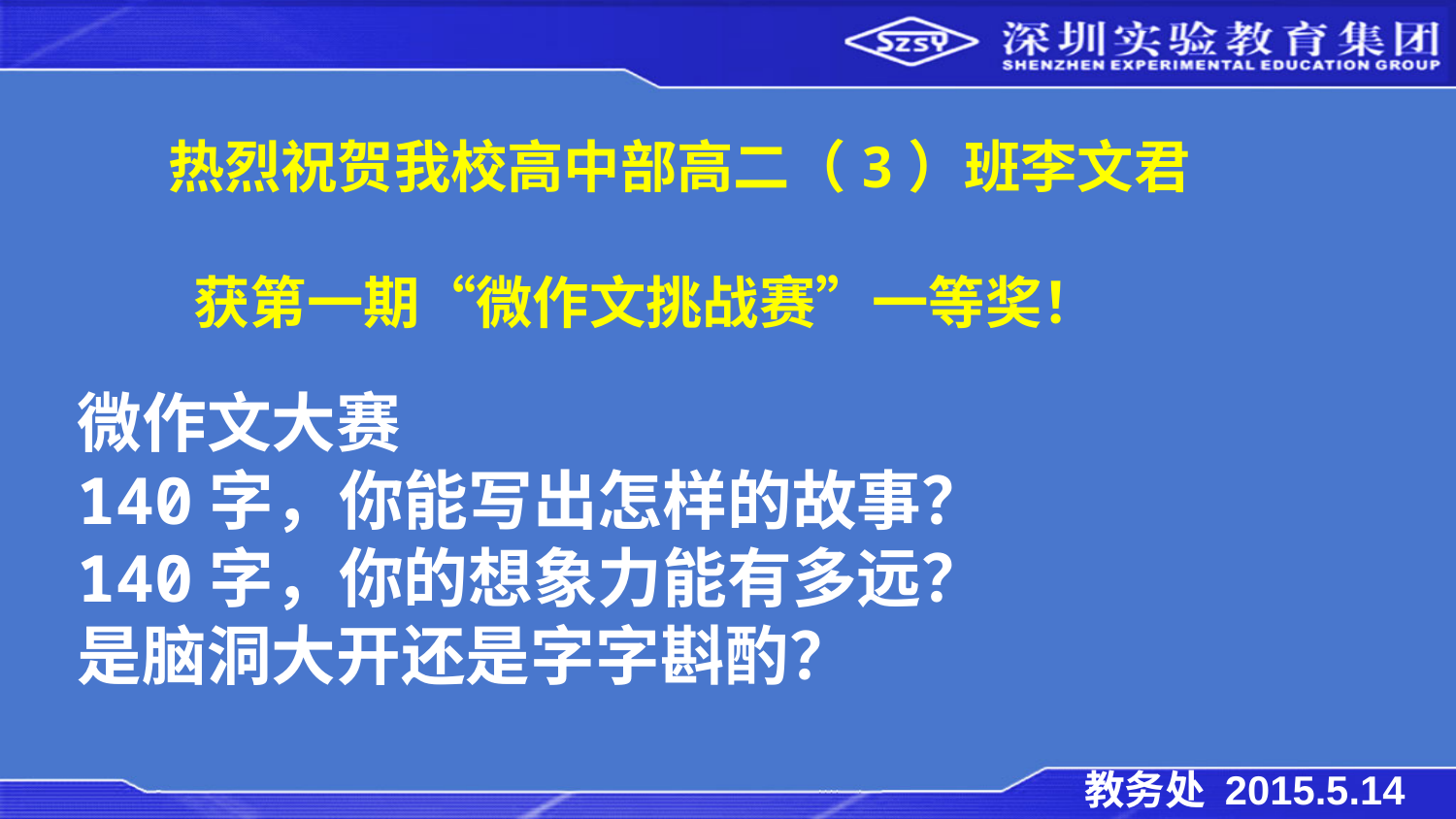

热烈祝贺我校高中部高二（3）班李文君

        获第一期“微作文挑战赛”一等奖！
微作文大赛
140字，你能写出怎样的故事？
140字，你的想象力能有多远？
是脑洞大开还是字字斟酌？